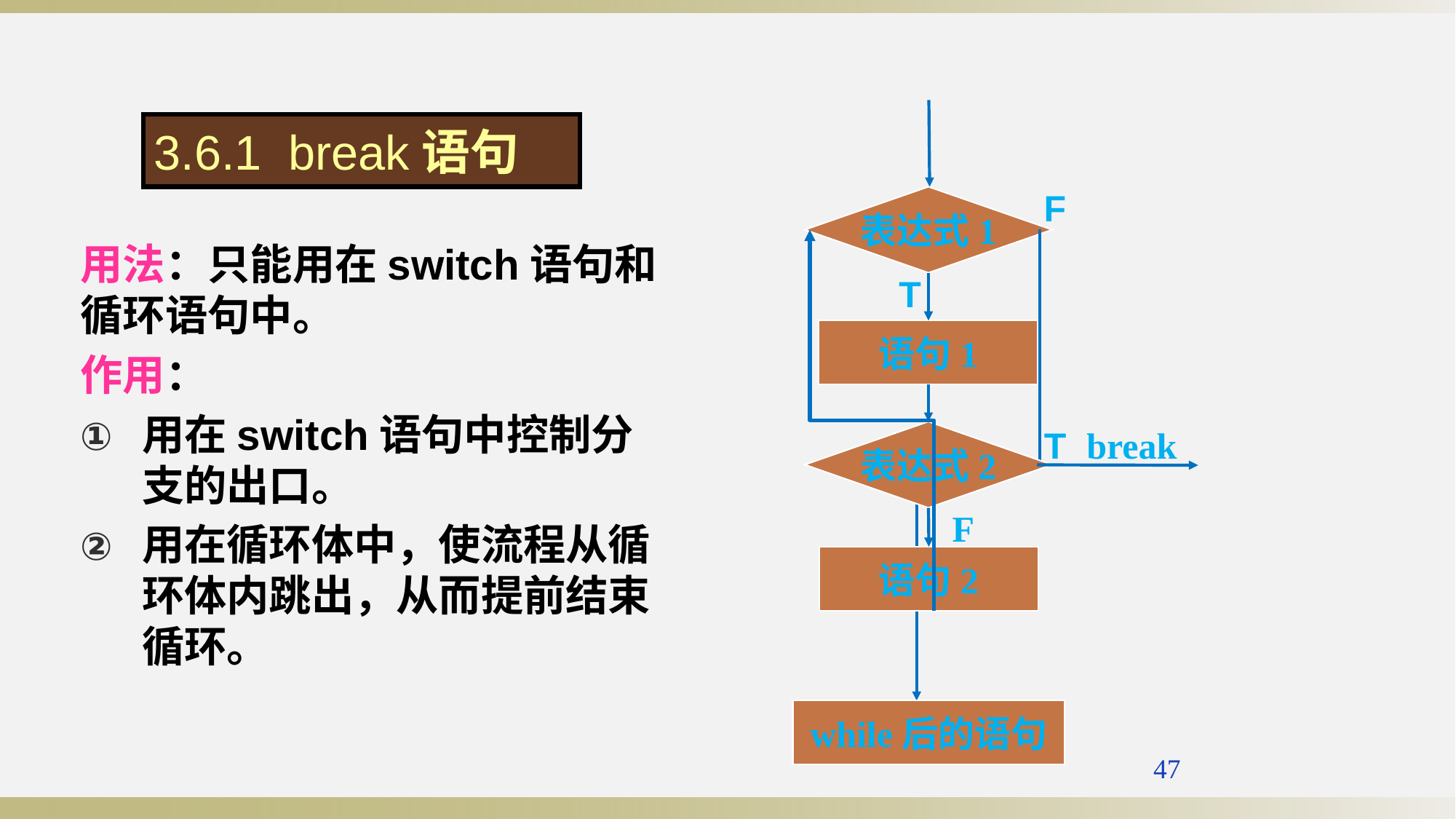

F
表达式1
T
语句1
T
break
表达式2
F
语句2
while后的语句
3.6.1  break语句
用法：只能用在switch语句和循环语句中。
作用：
用在switch语句中控制分支的出口。
用在循环体中，使流程从循环体内跳出，从而提前结束循环。
47